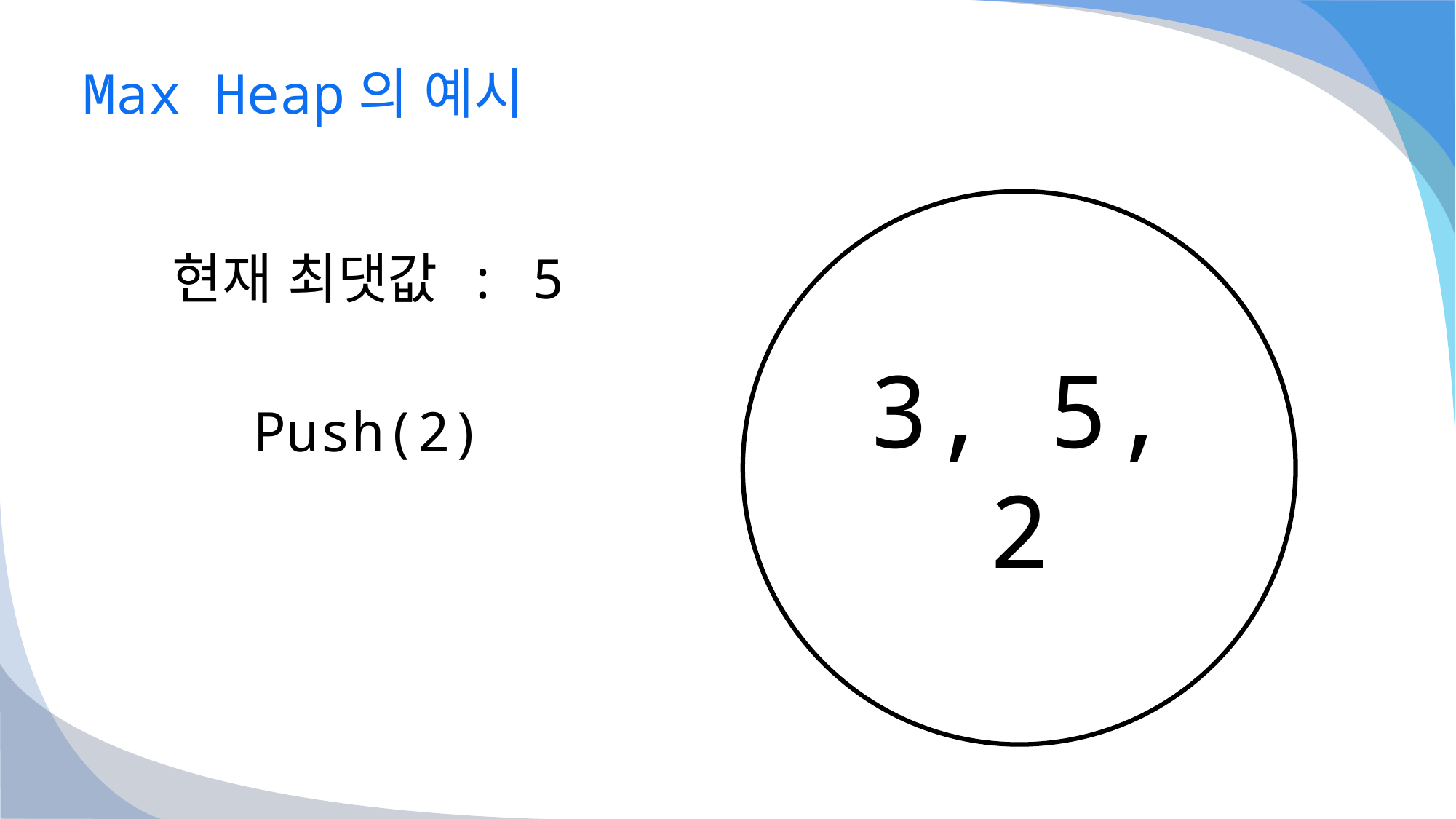

# Max Heap의 예시

현재 최댓값 : 5

Push(2)
3, 5, 2